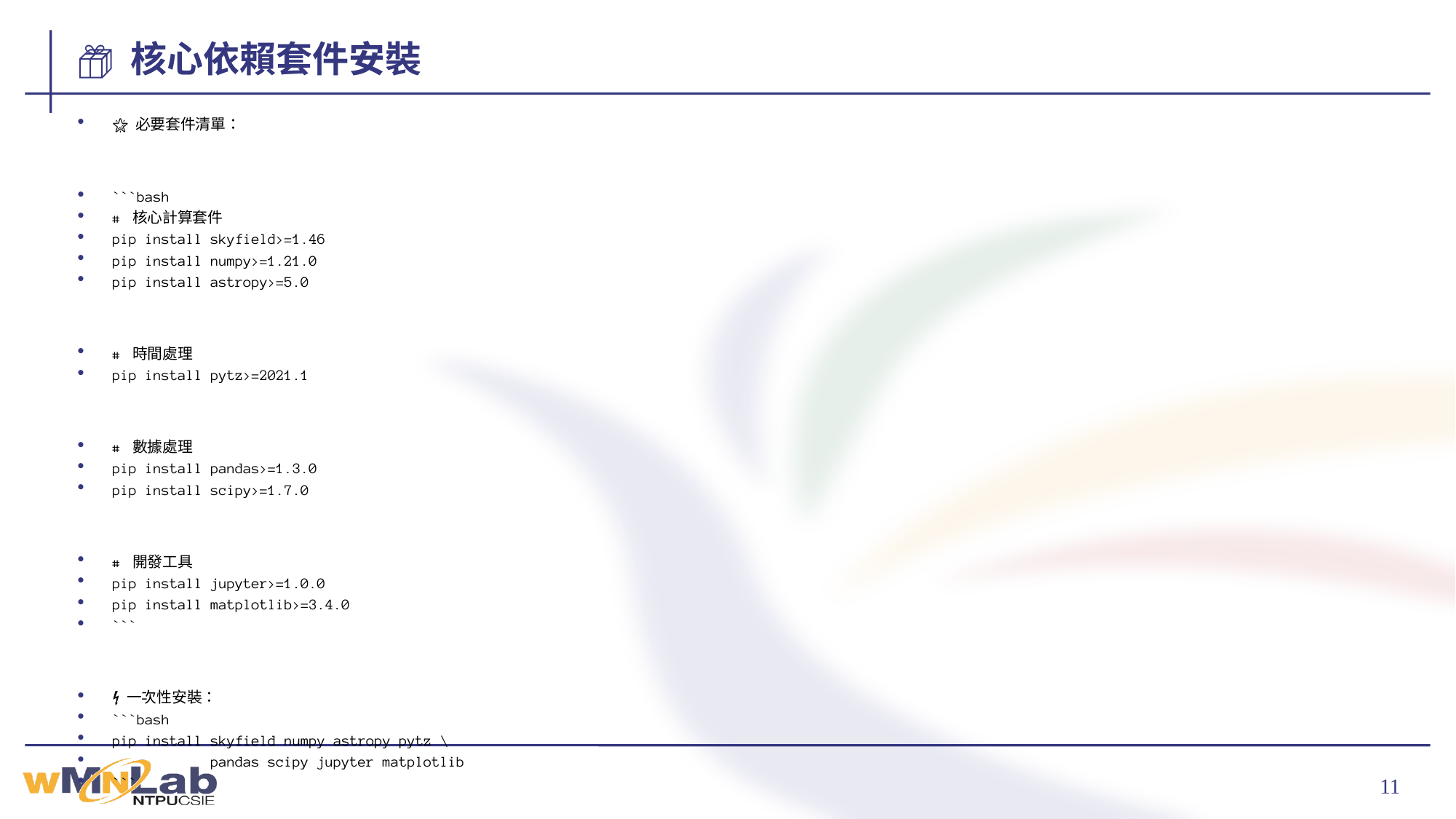

# 📦 核心依賴套件安裝
🌟 必要套件清單：

```bash
# 核心計算套件
pip install skyfield>=1.46
pip install numpy>=1.21.0
pip install astropy>=5.0

# 時間處理
pip install pytz>=2021.1

# 數據處理
pip install pandas>=1.3.0
pip install scipy>=1.7.0

# 開發工具
pip install jupyter>=1.0.0
pip install matplotlib>=3.4.0
```

⚡ 一次性安裝：
```bash
pip install skyfield numpy astropy pytz \
            pandas scipy jupyter matplotlib
```